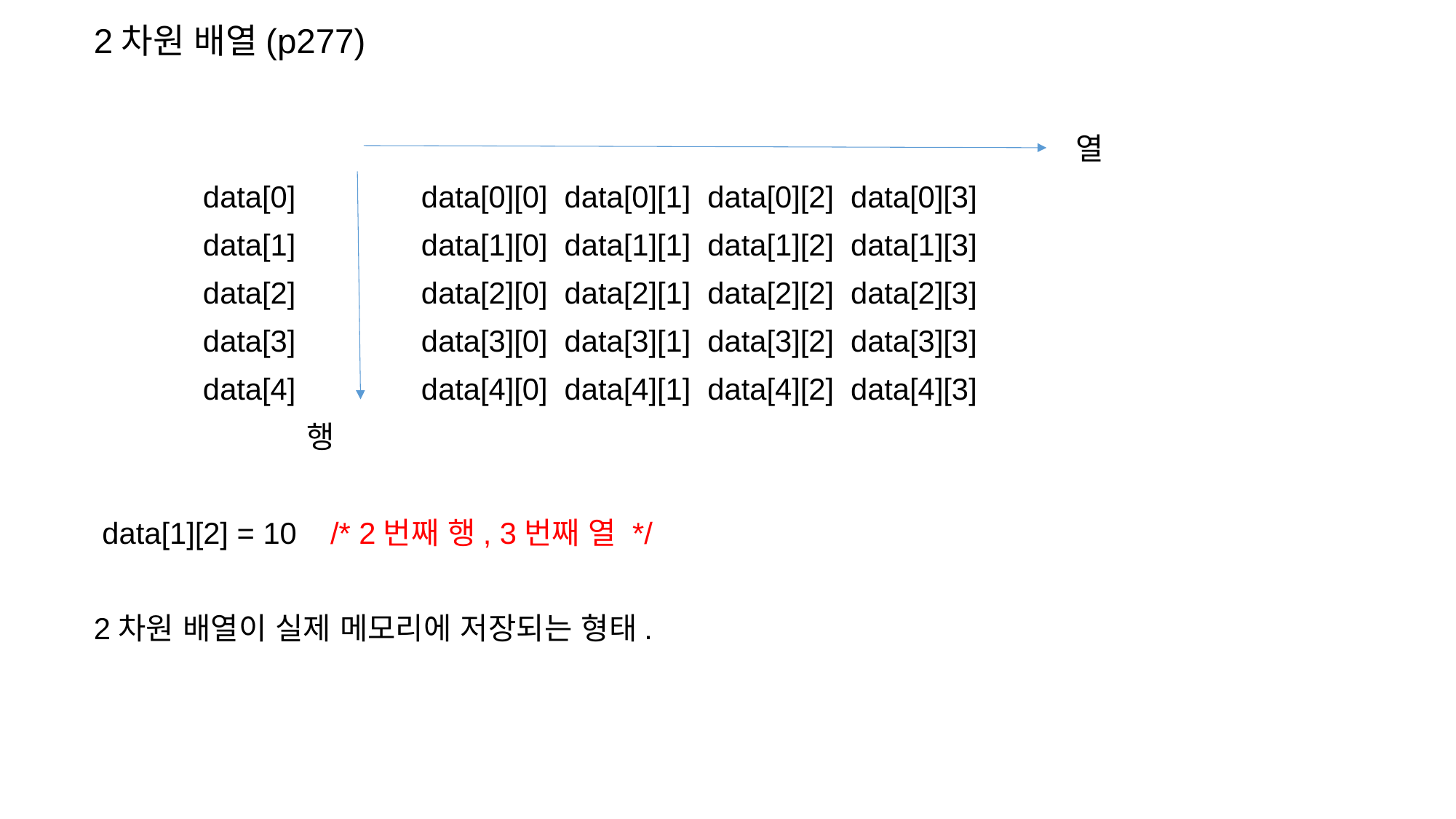

# 2차원 배열(p277)

									열
	data[0]		data[0][0]  data[0][1]  data[0][2]  data[0][3]
	data[1]		data[1][0]  data[1][1]  data[1][2]  data[1][3]
	data[2]		data[2][0]  data[2][1]  data[2][2]  data[2][3]
	data[3]		data[3][0]  data[3][1]  data[3][2]  data[3][3]
	data[4]		data[4][0]  data[4][1]  data[4][2]  data[4][3]
                        행

 data[1][2] = 10    /* 2번째 행, 3번째 열 */

2차원 배열이 실제 메모리에 저장되는 형태.